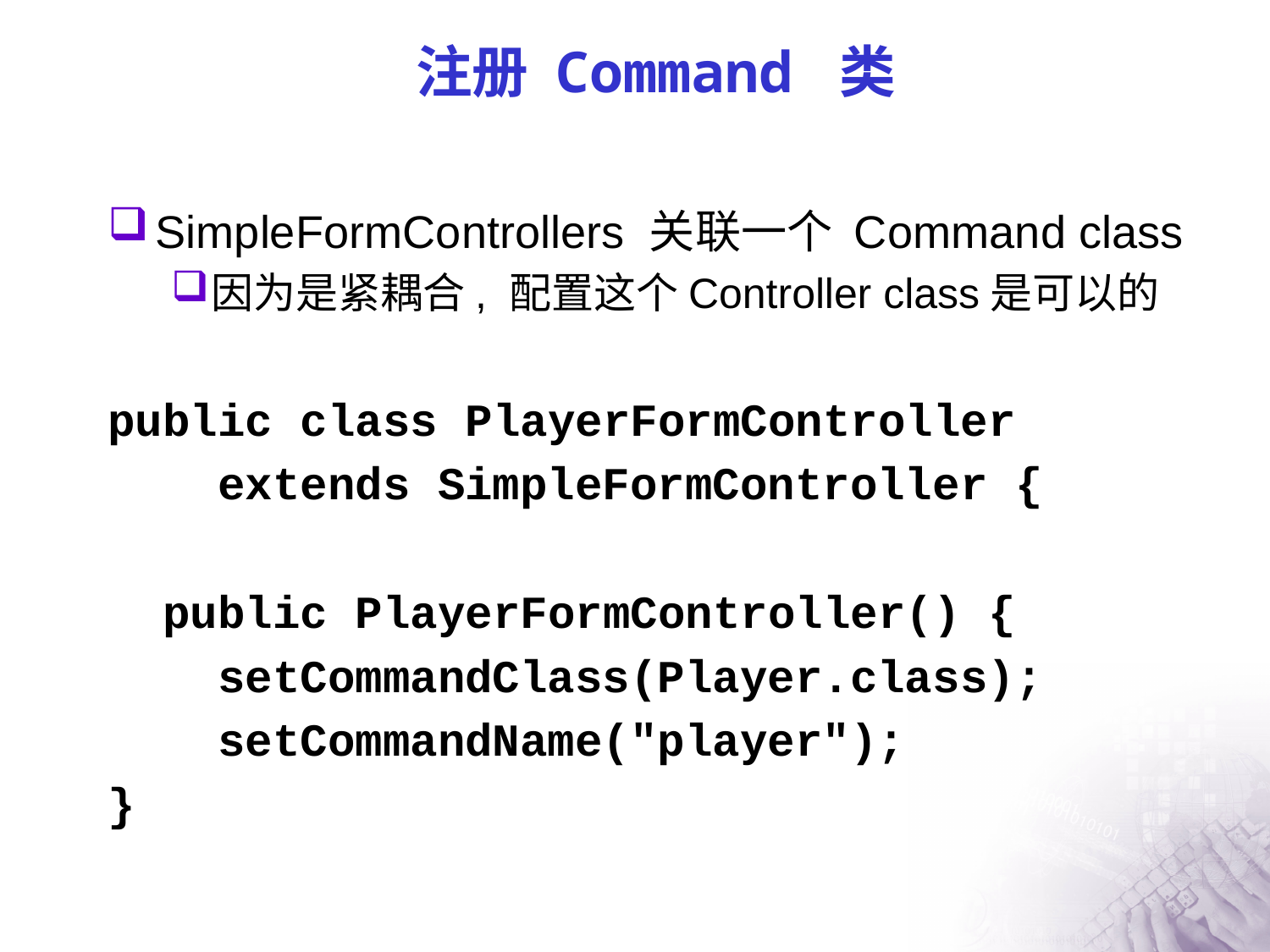

# 注册 Command 类
SimpleFormControllers 关联一个 Command class
因为是紧耦合, 配置这个Controller class是可以的

public class PlayerFormController
    extends SimpleFormController {

  public PlayerFormController() {
    setCommandClass(Player.class);
    setCommandName("player");
}